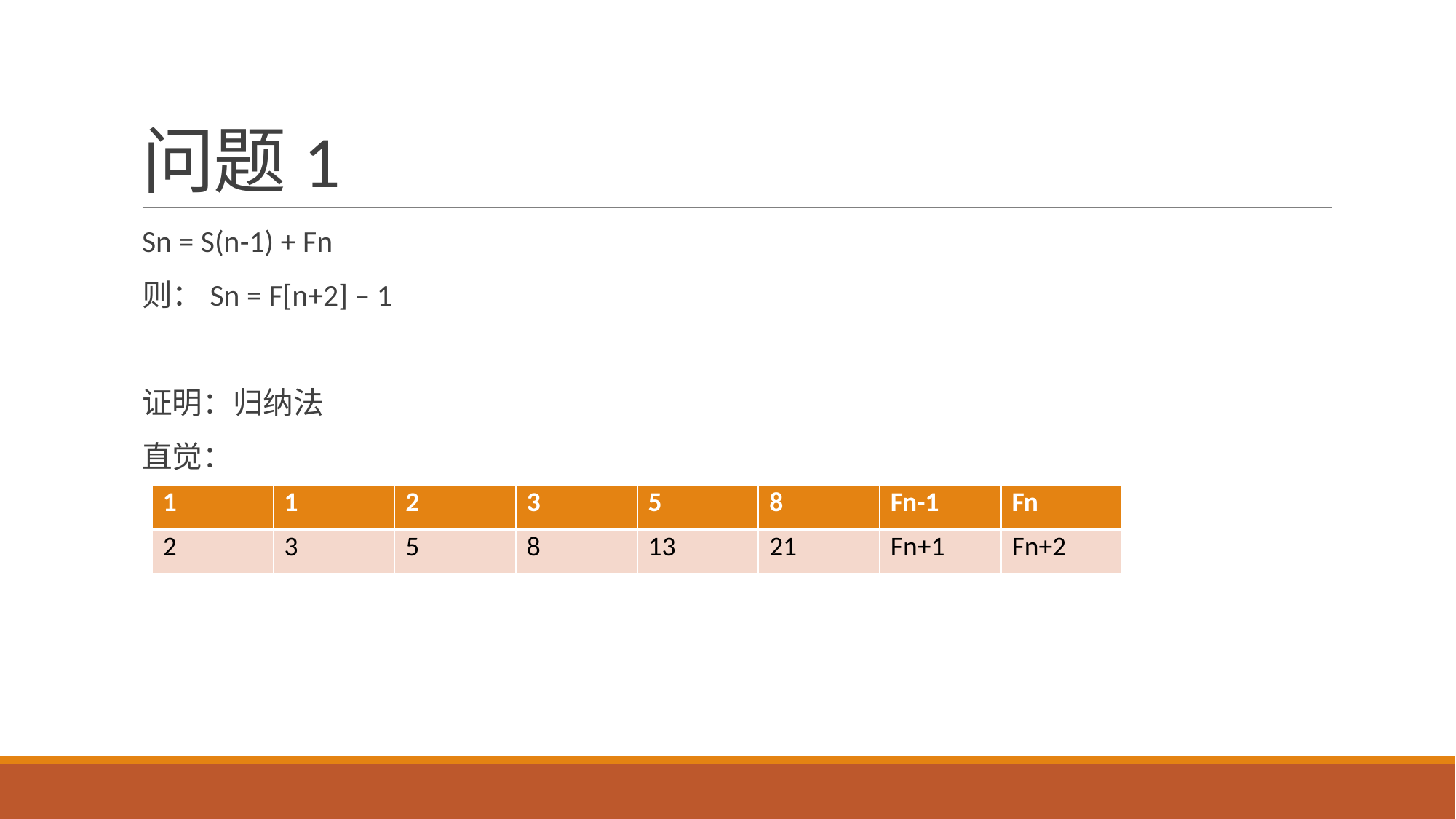

# 问题1
Sn = S(n-1) + Fn
则：Sn = F[n+2] – 1

证明：归纳法
直觉：

| 1 | 1 | 2 | 3 | 5 | 8 | Fn-1 | Fn |
| --- | --- | --- | --- | --- | --- | --- | --- |
| 2 | 3 | 5 | 8 | 13 | 21 | Fn+1 | Fn+2 |